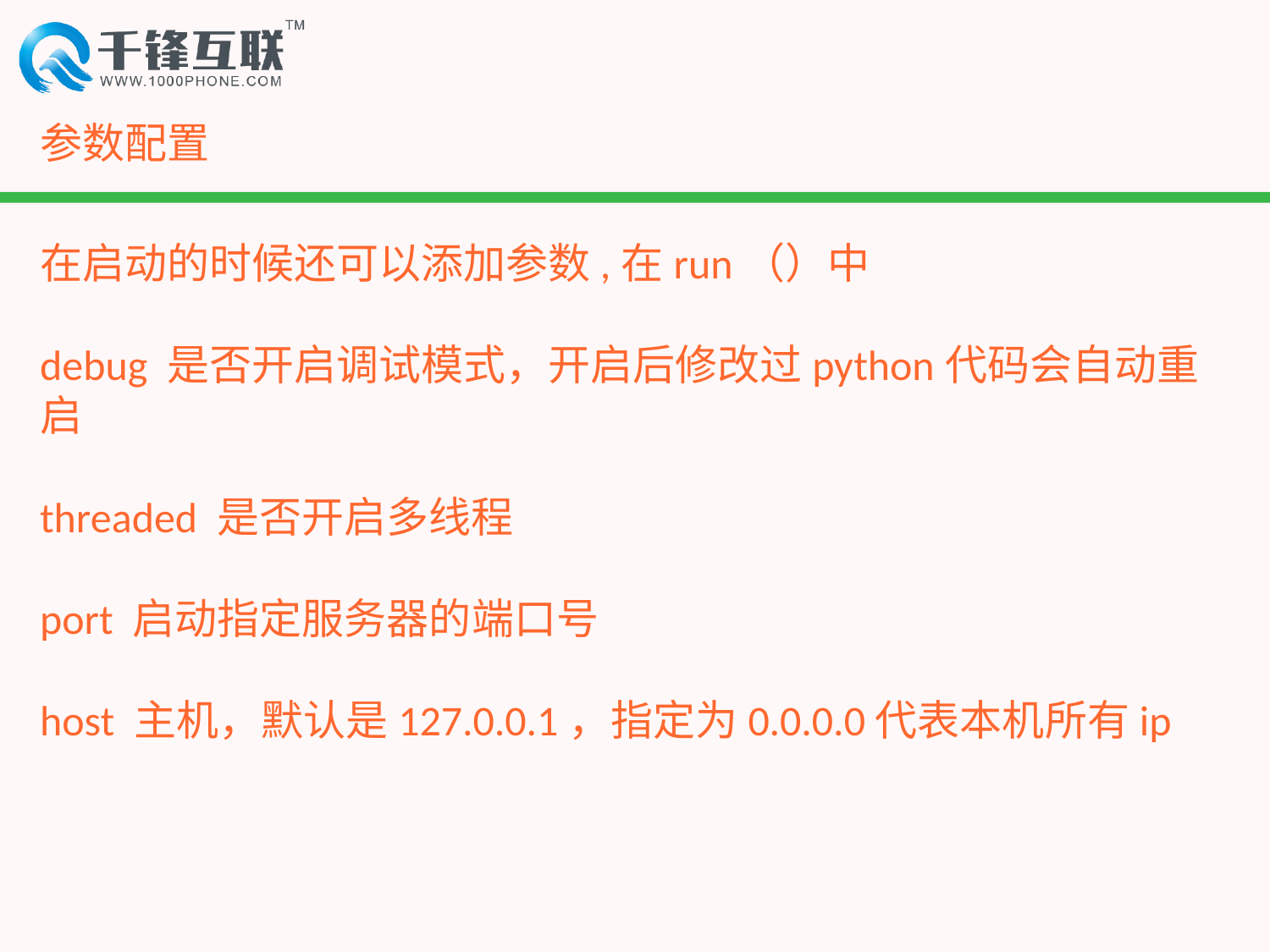

# 参数配置
在启动的时候还可以添加参数,在run（）中

debug 是否开启调试模式，开启后修改过python代码会自动重启

threaded 是否开启多线程

port 启动指定服务器的端口号

host 主机，默认是127.0.0.1，指定为0.0.0.0代表本机所有ip